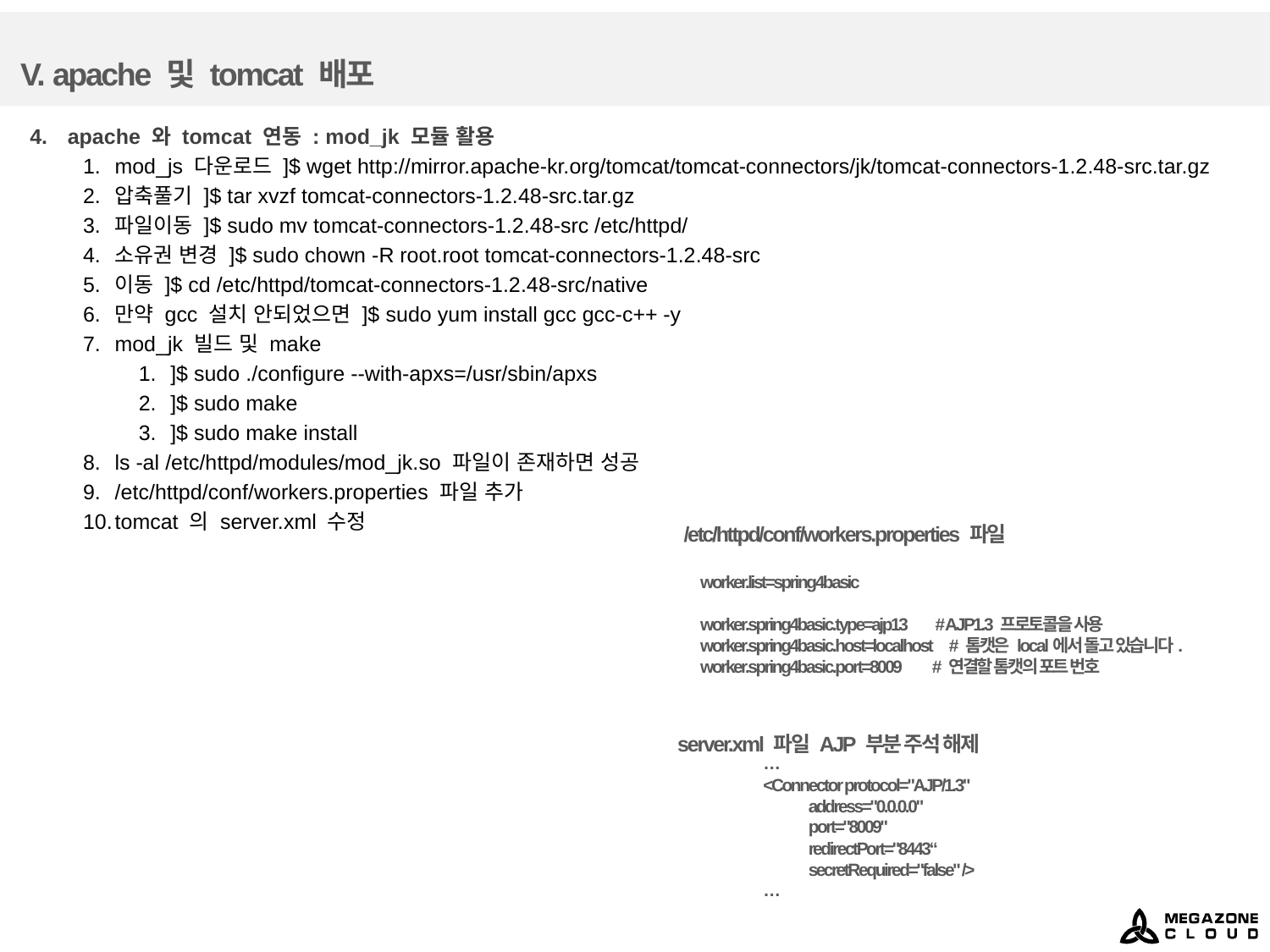

# V. apache 및 tomcat 배포
 apache 와 tomcat 연동 : mod_jk 모듈 활용
mod_js 다운로드 ]$ wget http://mirror.apache-kr.org/tomcat/tomcat-connectors/jk/tomcat-connectors-1.2.48-src.tar.gz
압축풀기 ]$ tar xvzf tomcat-connectors-1.2.48-src.tar.gz
파일이동 ]$ sudo mv tomcat-connectors-1.2.48-src /etc/httpd/
소유권 변경 ]$ sudo chown -R root.root tomcat-connectors-1.2.48-src
이동 ]$ cd /etc/httpd/tomcat-connectors-1.2.48-src/native
만약 gcc 설치 안되었으면 ]$ sudo yum install gcc gcc-c++ -y
mod_jk 빌드 및 make
]$ sudo ./configure --with-apxs=/usr/sbin/apxs
]$ sudo make
]$ sudo make install
ls -al /etc/httpd/modules/mod_jk.so 파일이 존재하면 성공
/etc/httpd/conf/workers.properties 파일 추가
tomcat 의 server.xml 수정

/etc/httpd/conf/workers.properties 파일
worker.list=spring4basic

worker.spring4basic.type=ajp13          # AJP1.3 프로토콜을 사용
worker.spring4basic.host=localhost      # 톰캣은 local에서 돌고 있습니다.
worker.spring4basic.port=8009           # 연결할 톰캣의 포트 번호
server.xml 파일 AJP 부분 주석 해제
…
<Connector protocol="AJP/1.3"
               address="0.0.0.0"
               port="8009"
               redirectPort="8443“
               secretRequired="false" />
…